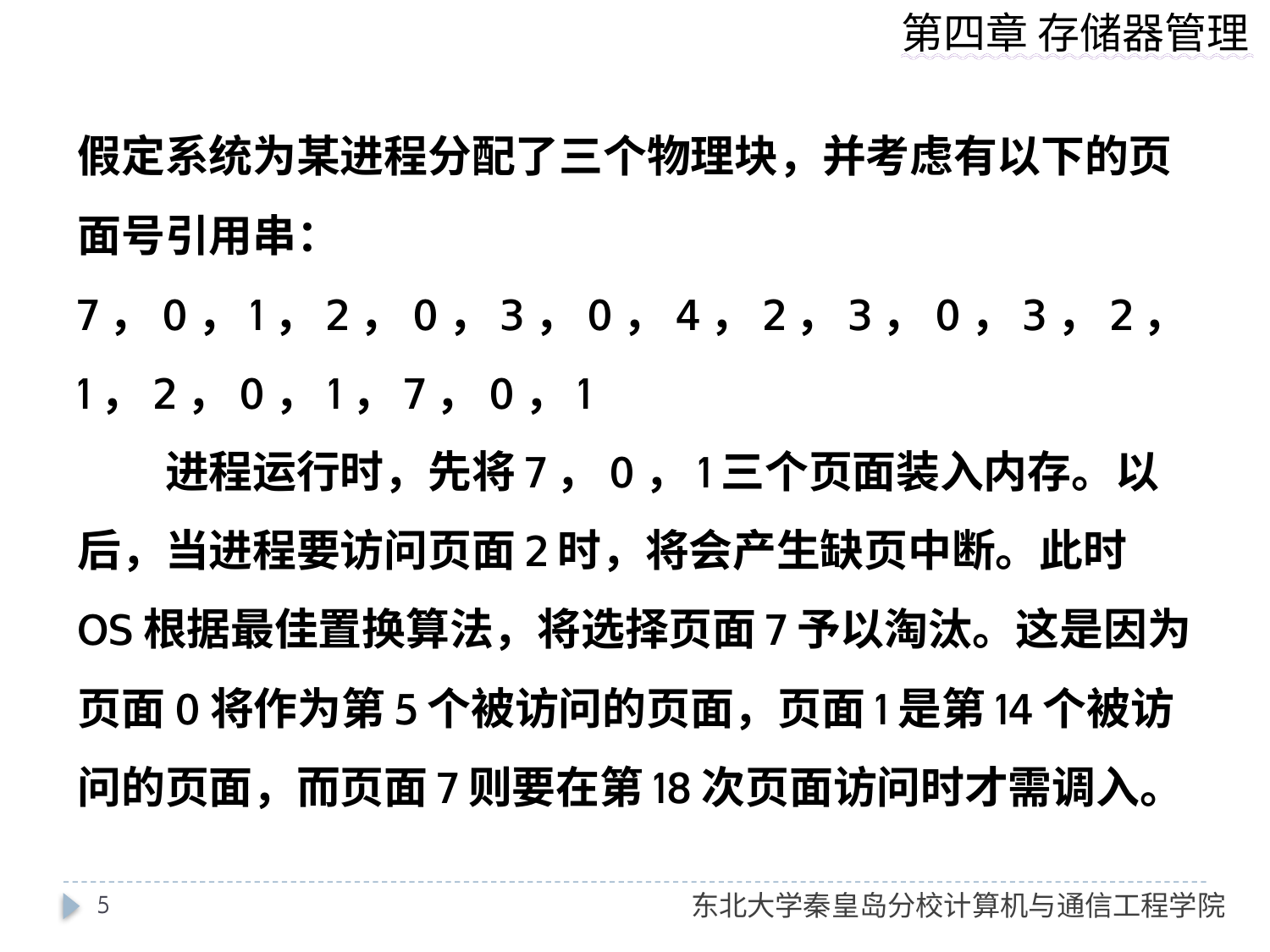

假定系统为某进程分配了三个物理块，并考虑有以下的页面号引用串：7，0，1，2，0，3，0，4，2，3，0，3，2，1，2，0，1，7，0，1
　　进程运行时，先将7，0，1三个页面装入内存。以后，当进程要访问页面2时，将会产生缺页中断。此时OS根据最佳置换算法，将选择页面7予以淘汰。这是因为页面0将作为第5个被访问的页面，页面1是第14个被访问的页面，而页面7则要在第18次页面访问时才需调入。
5